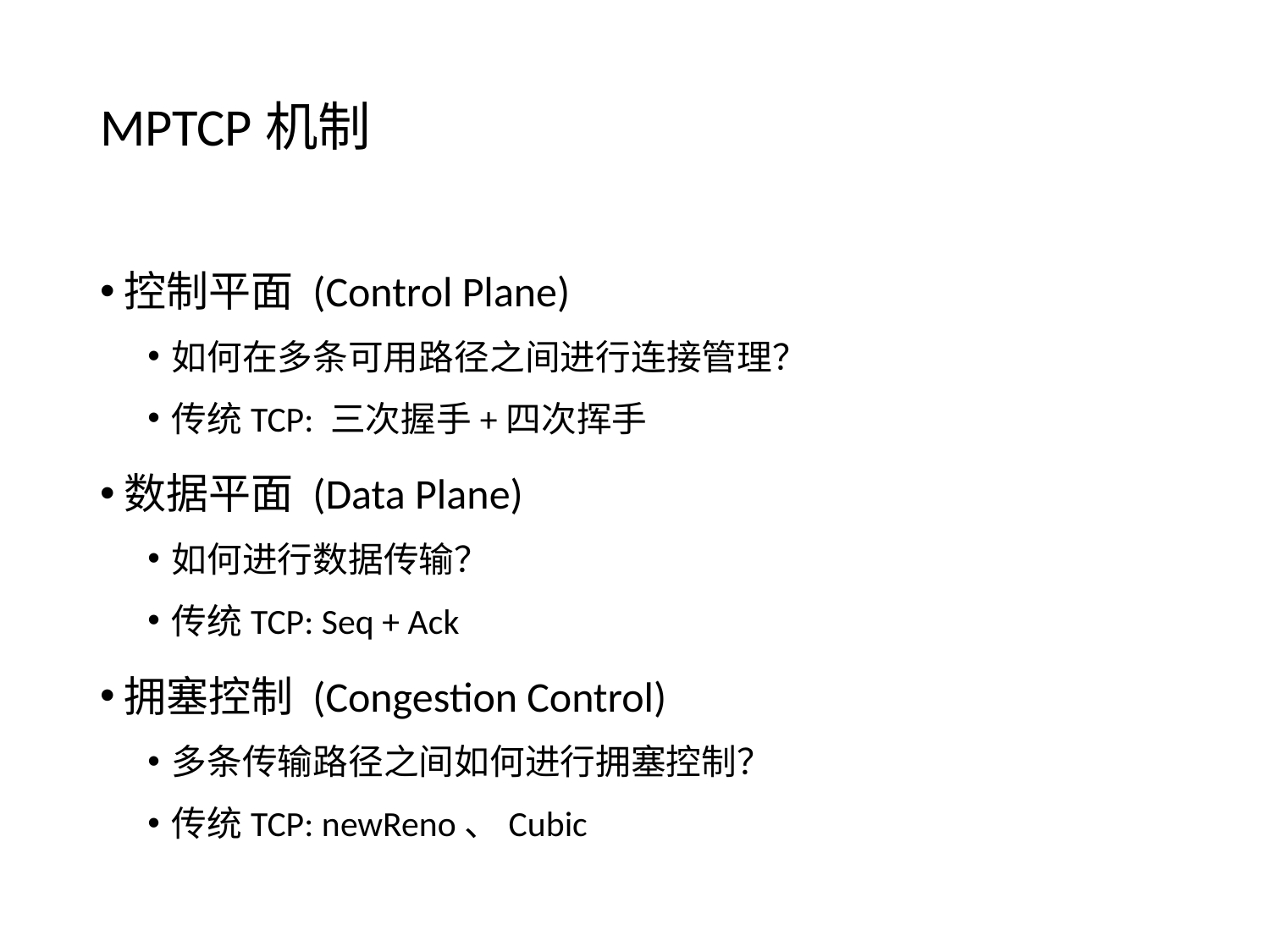

# MPTCP机制
控制平面 (Control Plane)
如何在多条可用路径之间进行连接管理？
传统TCP: 三次握手+四次挥手
数据平面 (Data Plane)
如何进行数据传输？
传统TCP: Seq + Ack
拥塞控制 (Congestion Control)
多条传输路径之间如何进行拥塞控制？
传统TCP: newReno、Cubic
67